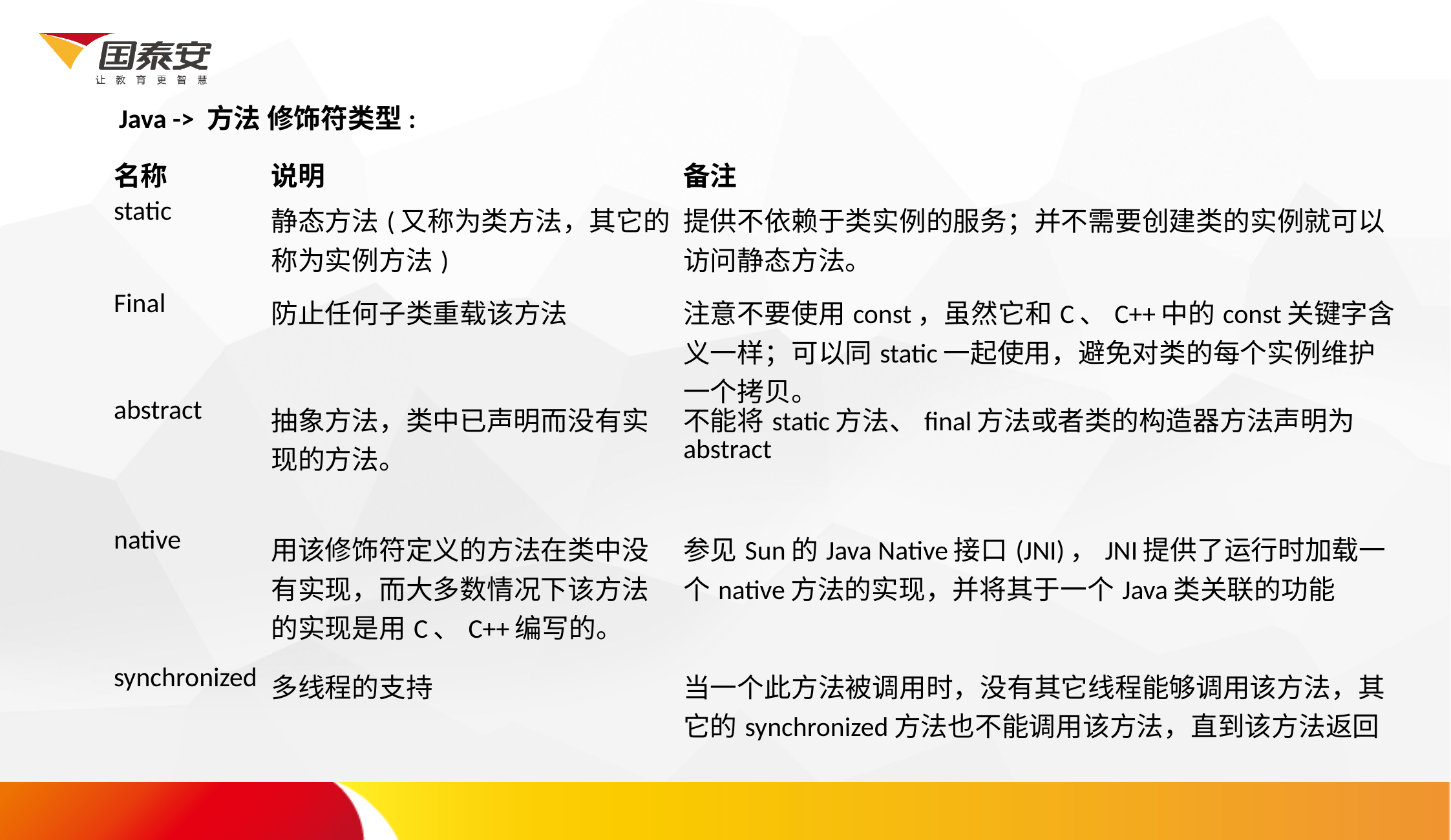

Java -> 方法 修饰符类型:
| 名称 | 说明 | 备注 |
| --- | --- | --- |
| static | 静态方法(又称为类方法，其它的称为实例方法) | 提供不依赖于类实例的服务；并不需要创建类的实例就可以访问静态方法。 |
| Final | 防止任何子类重载该方法 | 注意不要使用const，虽然它和C、C++中的const关键字含义一样；可以同static一起使用，避免对类的每个实例维护一个拷贝。 |
| abstract | 抽象方法，类中已声明而没有实现的方法。 | 不能将static方法、final方法或者类的构造器方法声明为abstract |
| native | 用该修饰符定义的方法在类中没有实现，而大多数情况下该方法的实现是用C、C++编写的。 | 参见Sun的Java Native接口(JNI)，JNI提供了运行时加载一个native方法的实现，并将其于一个Java类关联的功能 |
| synchronized | 多线程的支持 | 当一个此方法被调用时，没有其它线程能够调用该方法，其它的synchronized方法也不能调用该方法，直到该方法返回 |